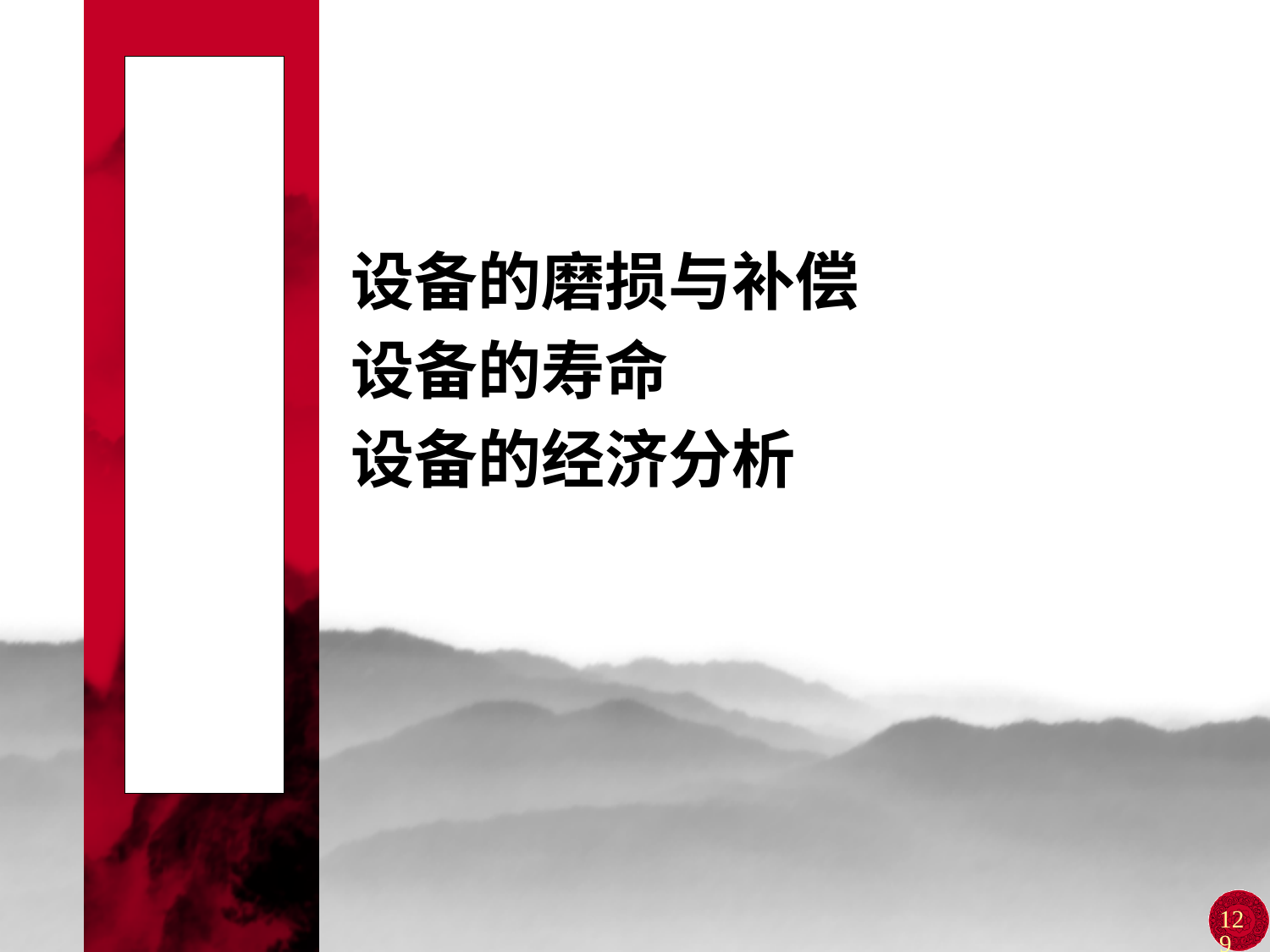

# 主  要  内  容

设备的磨损与补偿
设备的寿命
设备的经济分析
129